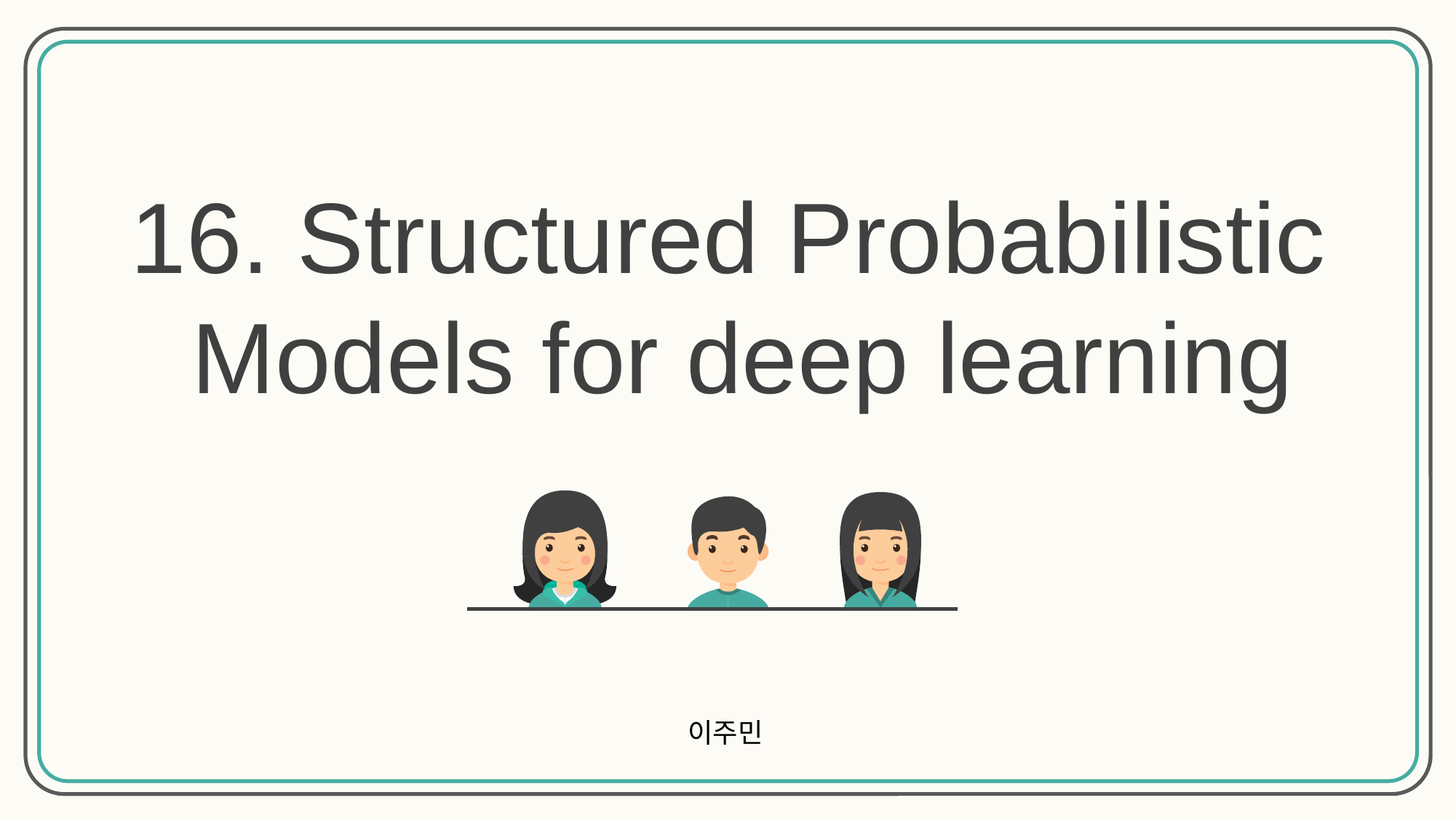

16. Structured Probabilistic
 Models for deep learning

이주민